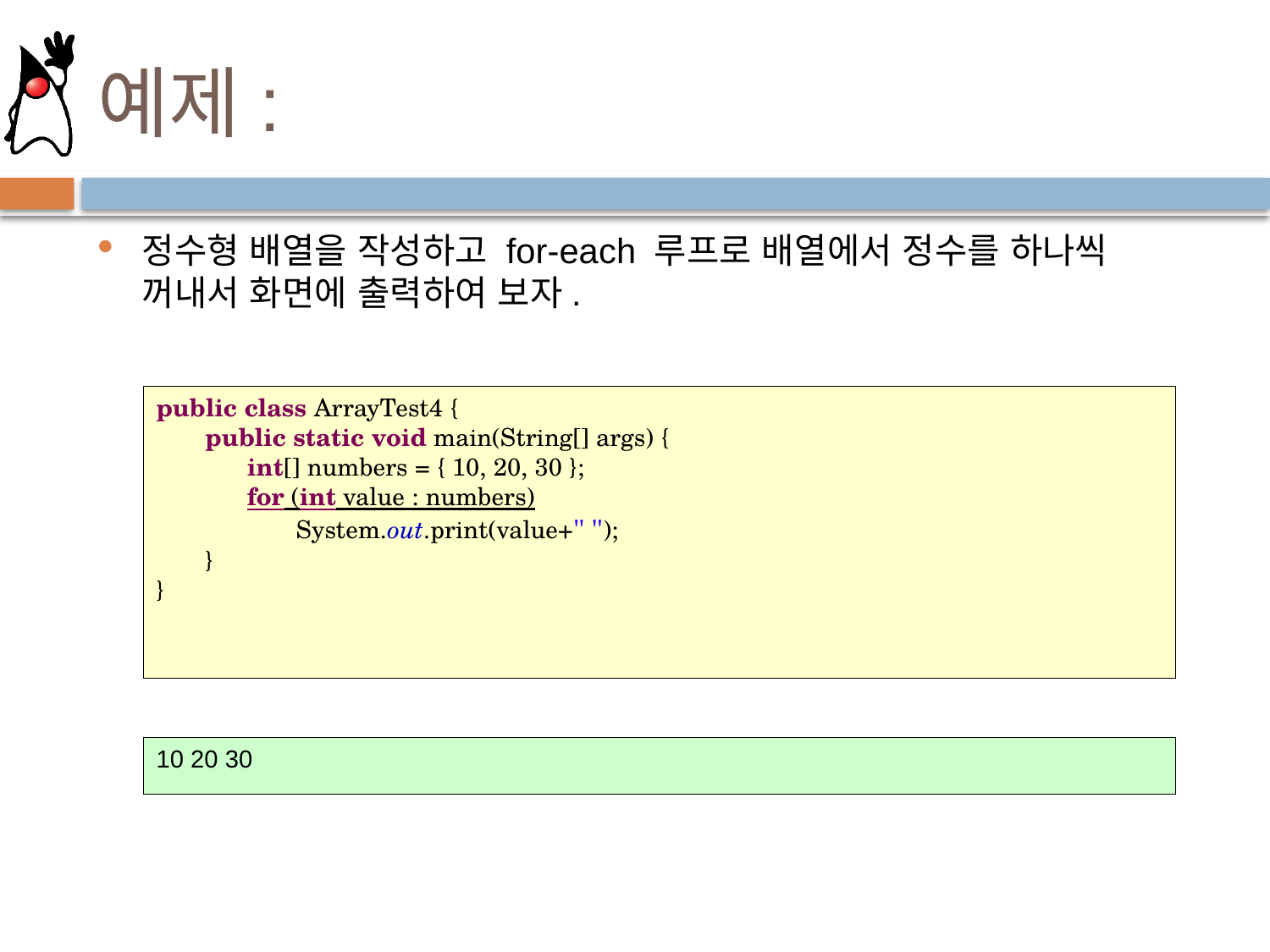

# 예제:
정수형 배열을 작성하고 for-each 루프로 배열에서 정수를 하나씩 꺼내서 화면에 출력하여 보자.
public class ArrayTest4 {
       public static void main(String[] args) {
             int[] numbers = { 10, 20, 30 };
             for (int value : numbers)
                    System.out.print(value+" ");
       }
}
10 20 30